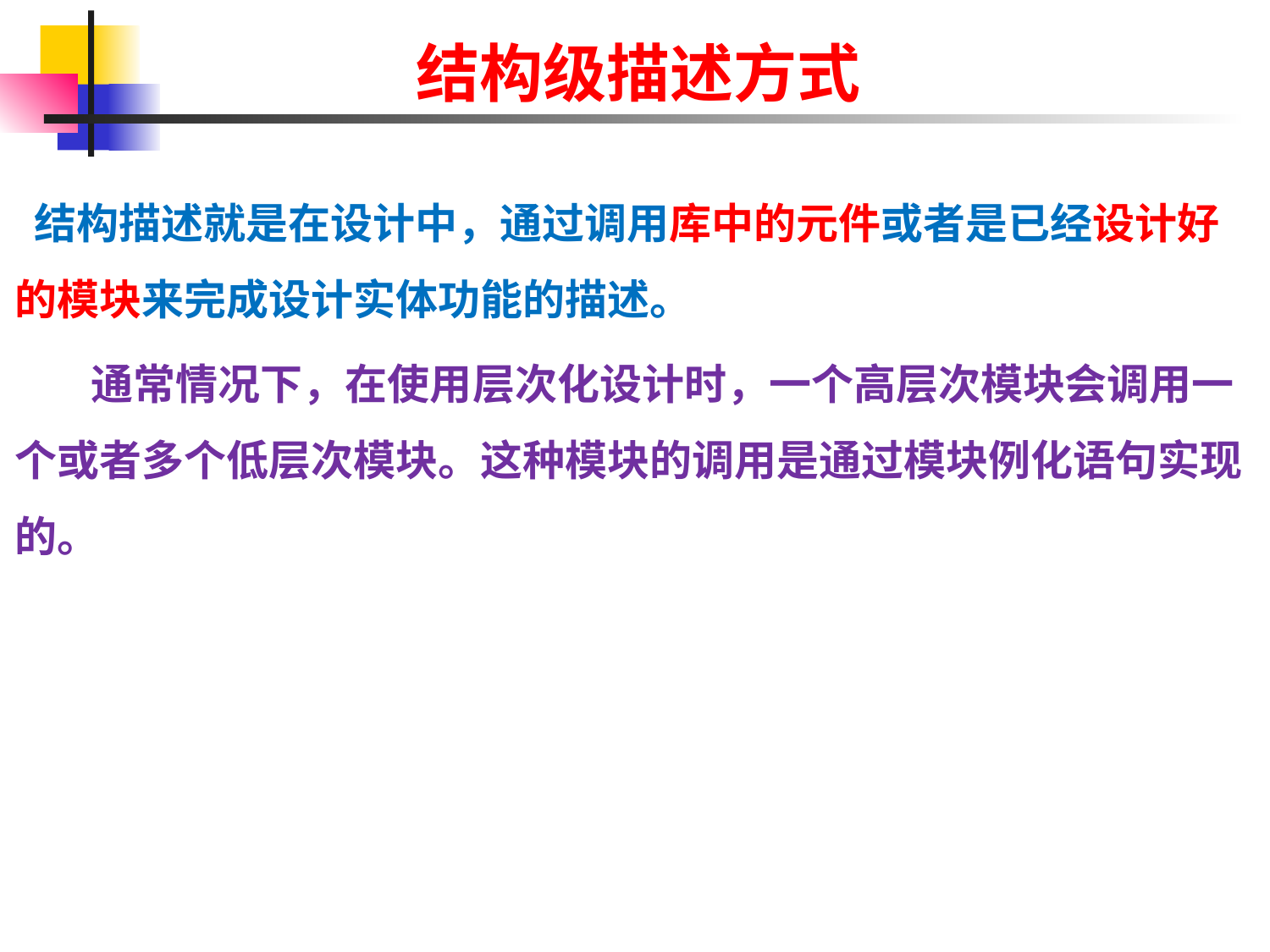

# 结构级描述方式
 结构描述就是在设计中，通过调用库中的元件或者是已经设计好的模块来完成设计实体功能的描述。
       通常情况下，在使用层次化设计时，一个高层次模块会调用一个或者多个低层次模块。这种模块的调用是通过模块例化语句实现的。